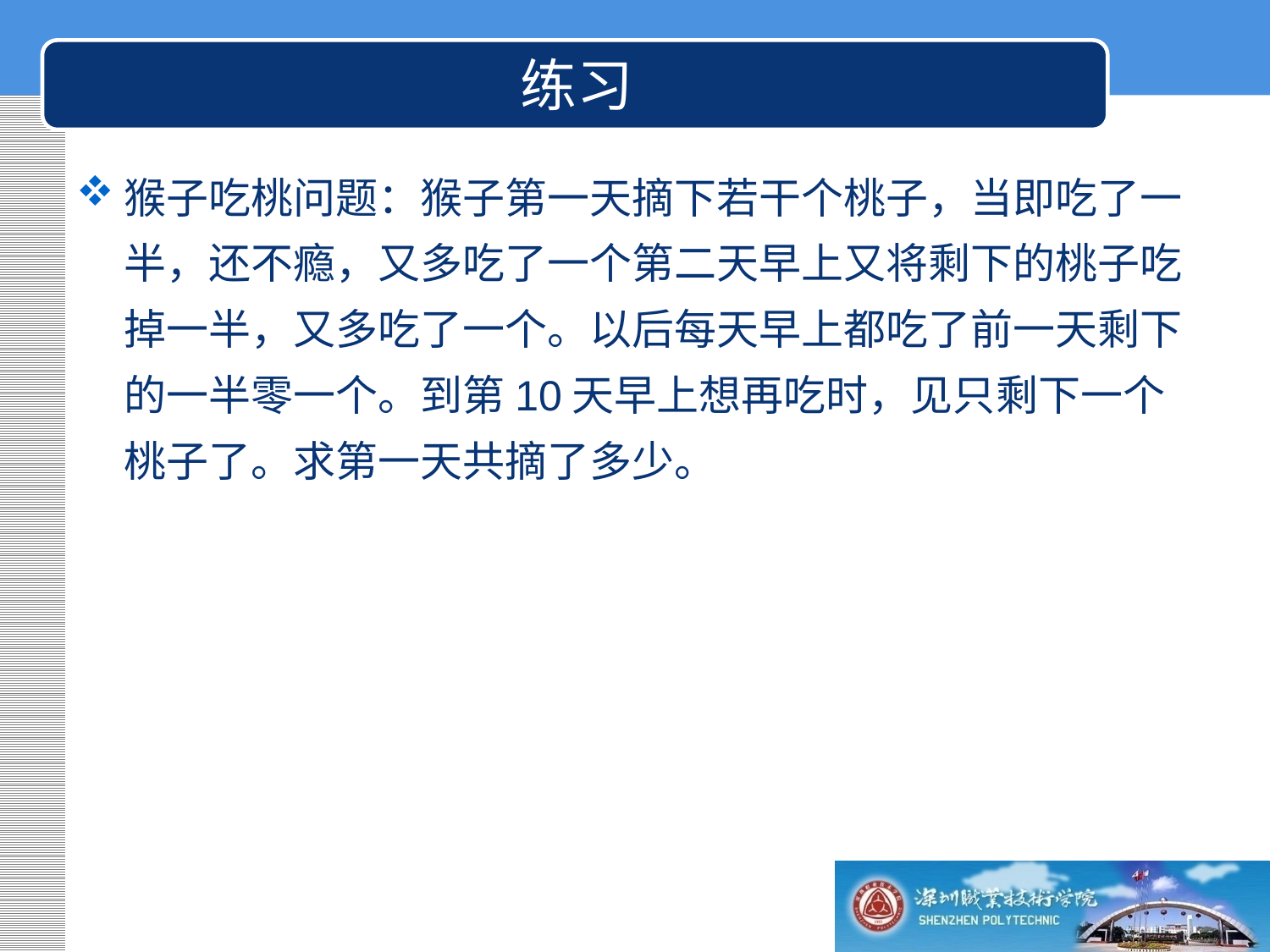

练习
猴子吃桃问题：猴子第一天摘下若干个桃子，当即吃了一半，还不瘾，又多吃了一个第二天早上又将剩下的桃子吃掉一半，又多吃了一个。以后每天早上都吃了前一天剩下的一半零一个。到第10天早上想再吃时，见只剩下一个桃子了。求第一天共摘了多少。